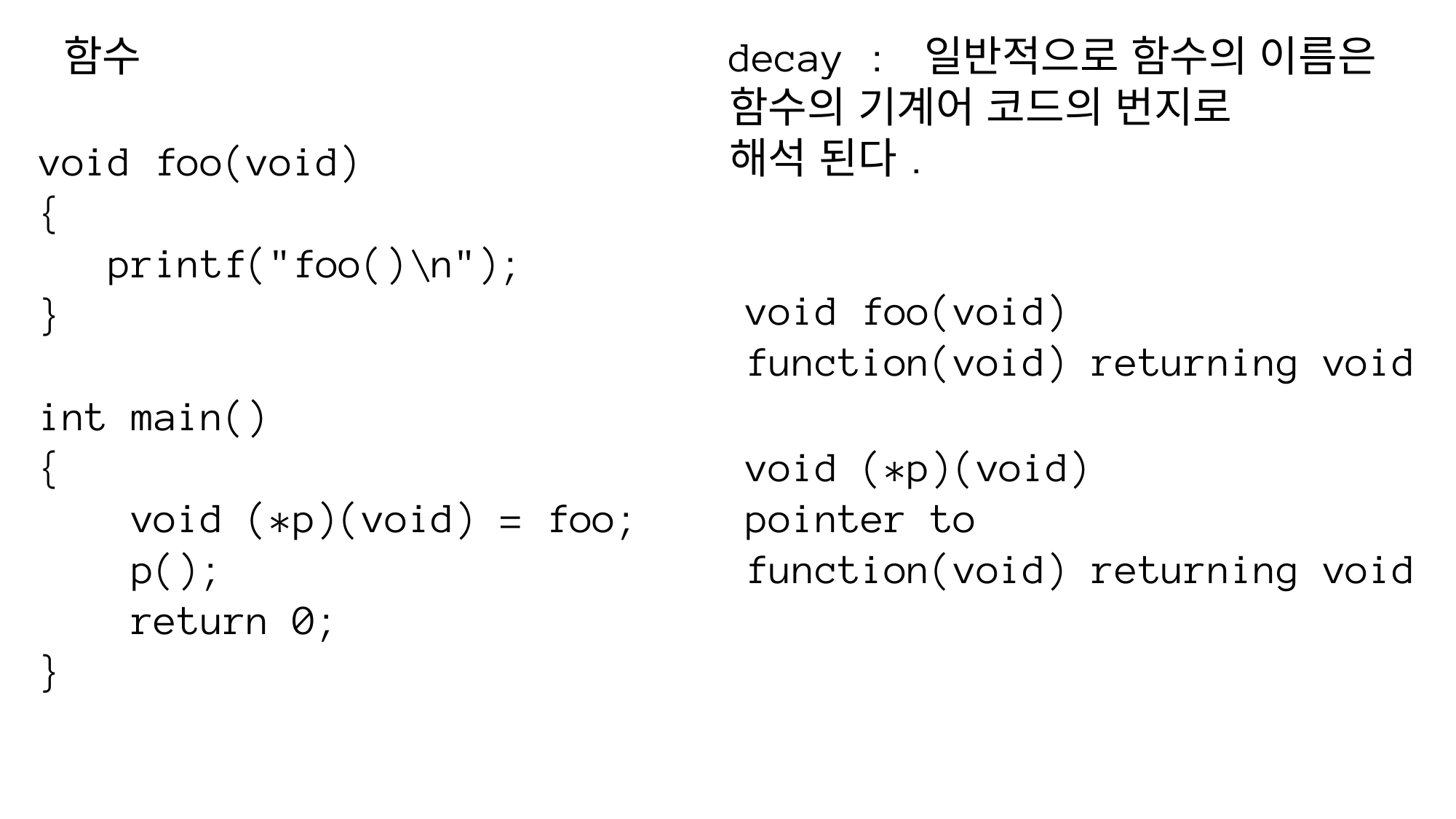

함수
decay : 일반적으로 함수의 이름은
함수의 기계어 코드의 번지로
해석 된다.
void foo(void)
{
   printf("foo()\n");
}

int main()
{
    void (*p)(void) = foo;
    p();
    return 0;
}
void foo(void)
function(void) returning void
void (*p)(void)
pointer to
function(void) returning void